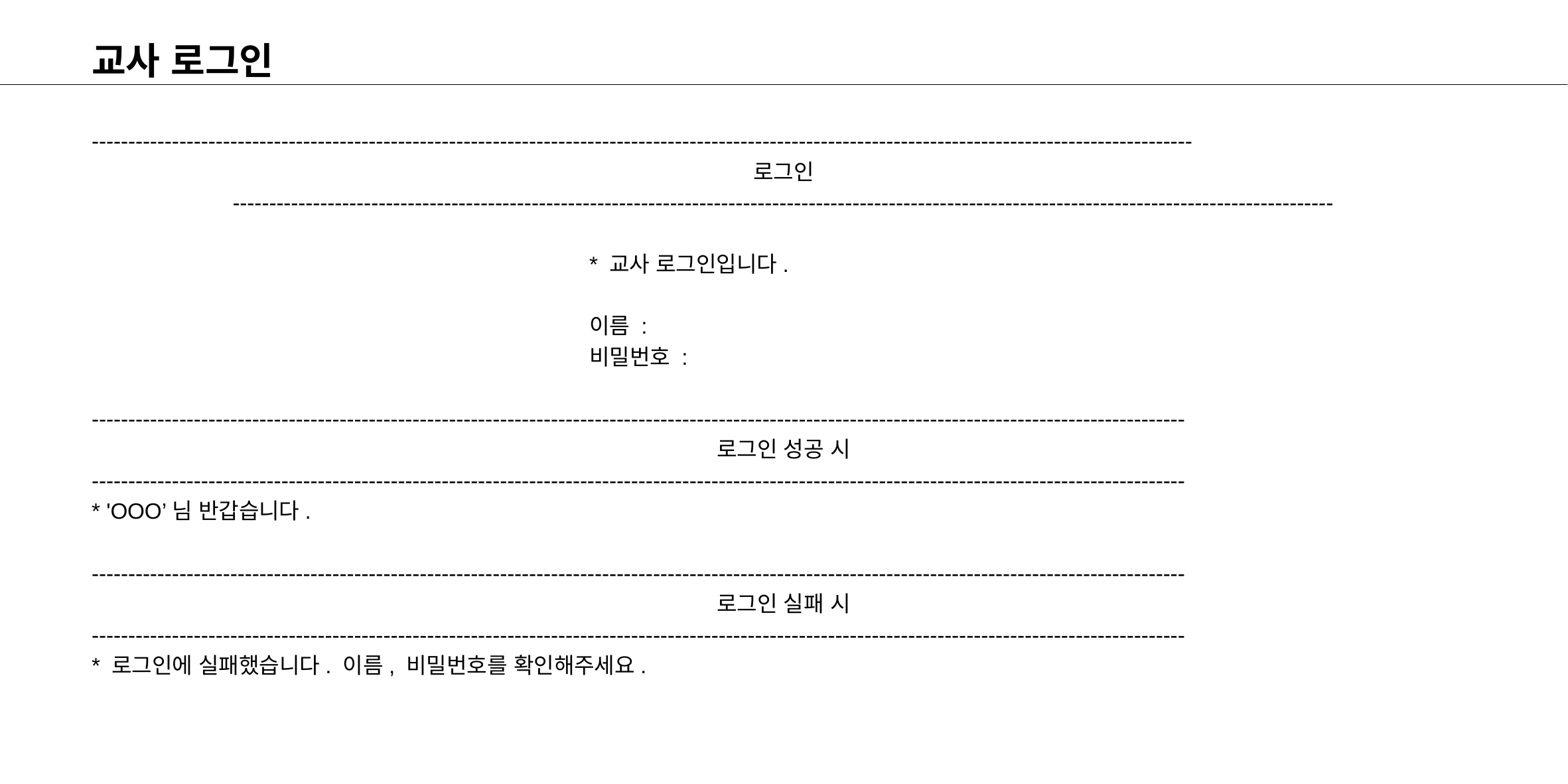

# 교사 로그인
-------------------------------------------------------------------------------------------------------------------------------------------------------
로그인
-------------------------------------------------------------------------------------------------------------------------------------------------------

					* 교사 로그인입니다.

					이름 :
					비밀번호 :

------------------------------------------------------------------------------------------------------------------------------------------------------
로그인 성공 시
------------------------------------------------------------------------------------------------------------------------------------------------------
* 'OOO’님 반갑습니다.

------------------------------------------------------------------------------------------------------------------------------------------------------
로그인 실패 시
------------------------------------------------------------------------------------------------------------------------------------------------------
* 로그인에 실패했습니다. 이름, 비밀번호를 확인해주세요.